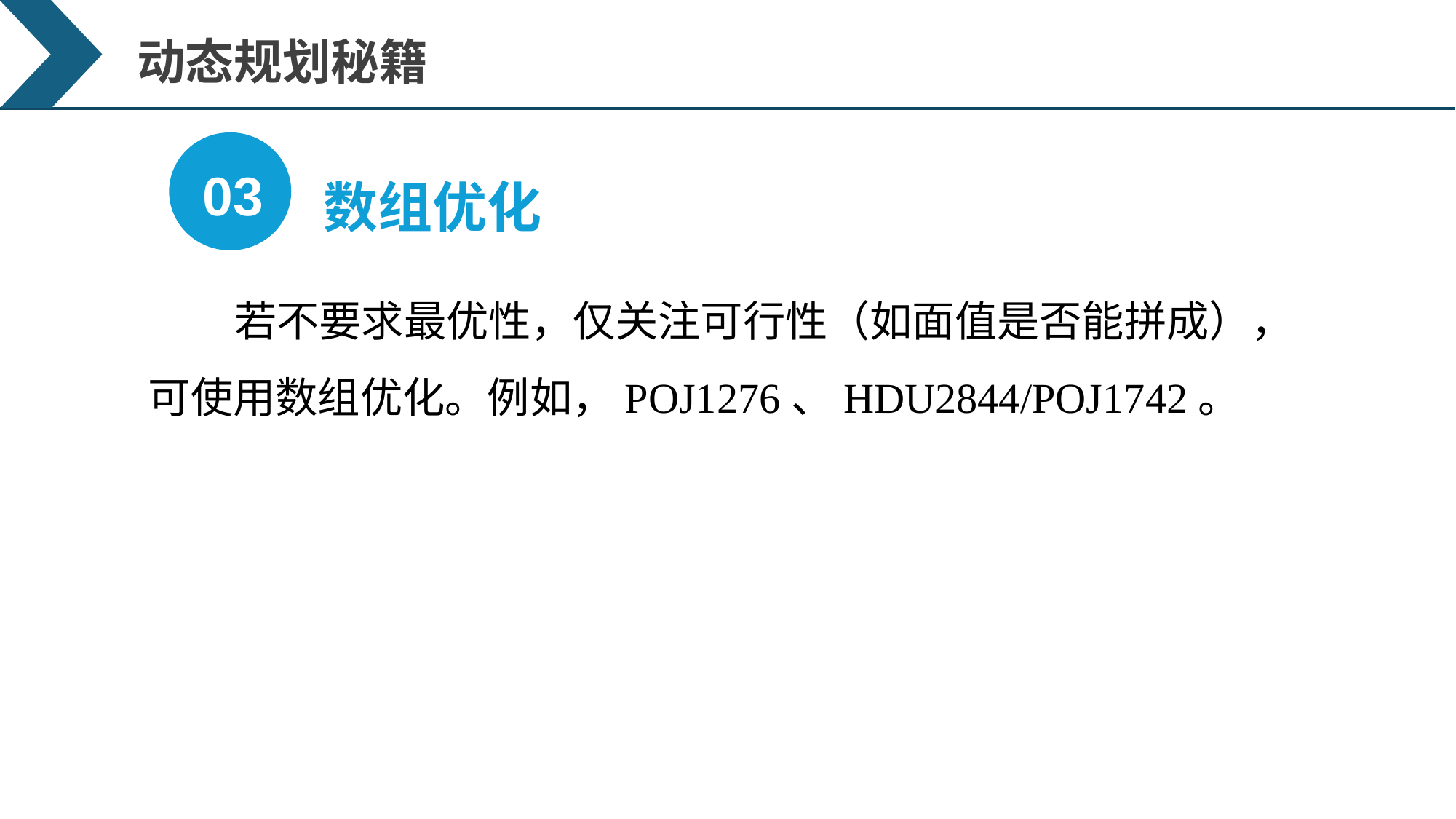

动态规划秘籍

03
数组优化
若不要求最优性，仅关注可行性（如面值是否能拼成），可使用数组优化。例如，POJ1276、HDU2844/POJ1742。